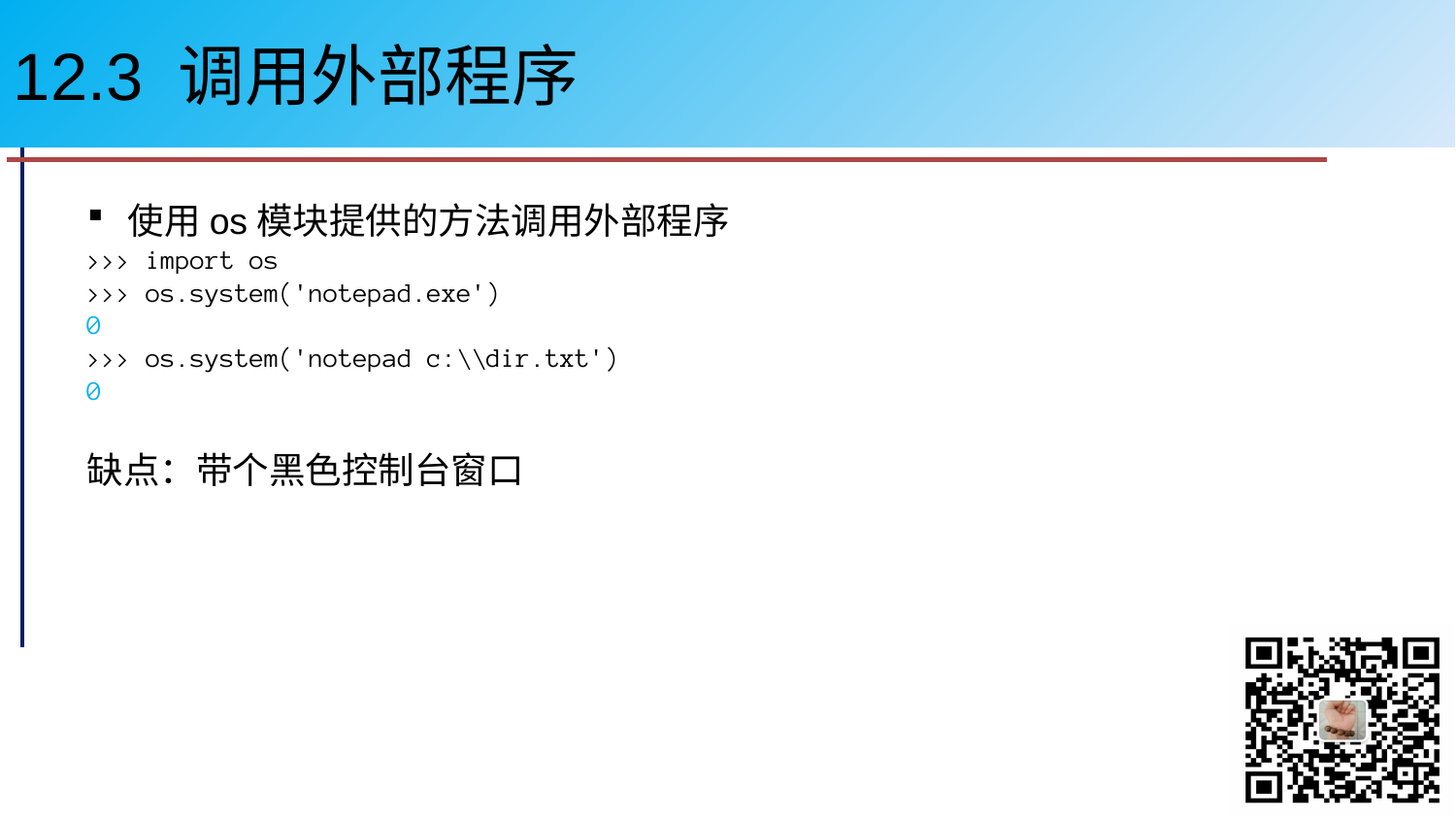

# 12.3 调用外部程序
使用os模块提供的方法调用外部程序
>>> import os
>>> os.system('notepad.exe')
0
>>> os.system('notepad c:\\dir.txt')
0

缺点：带个黑色控制台窗口